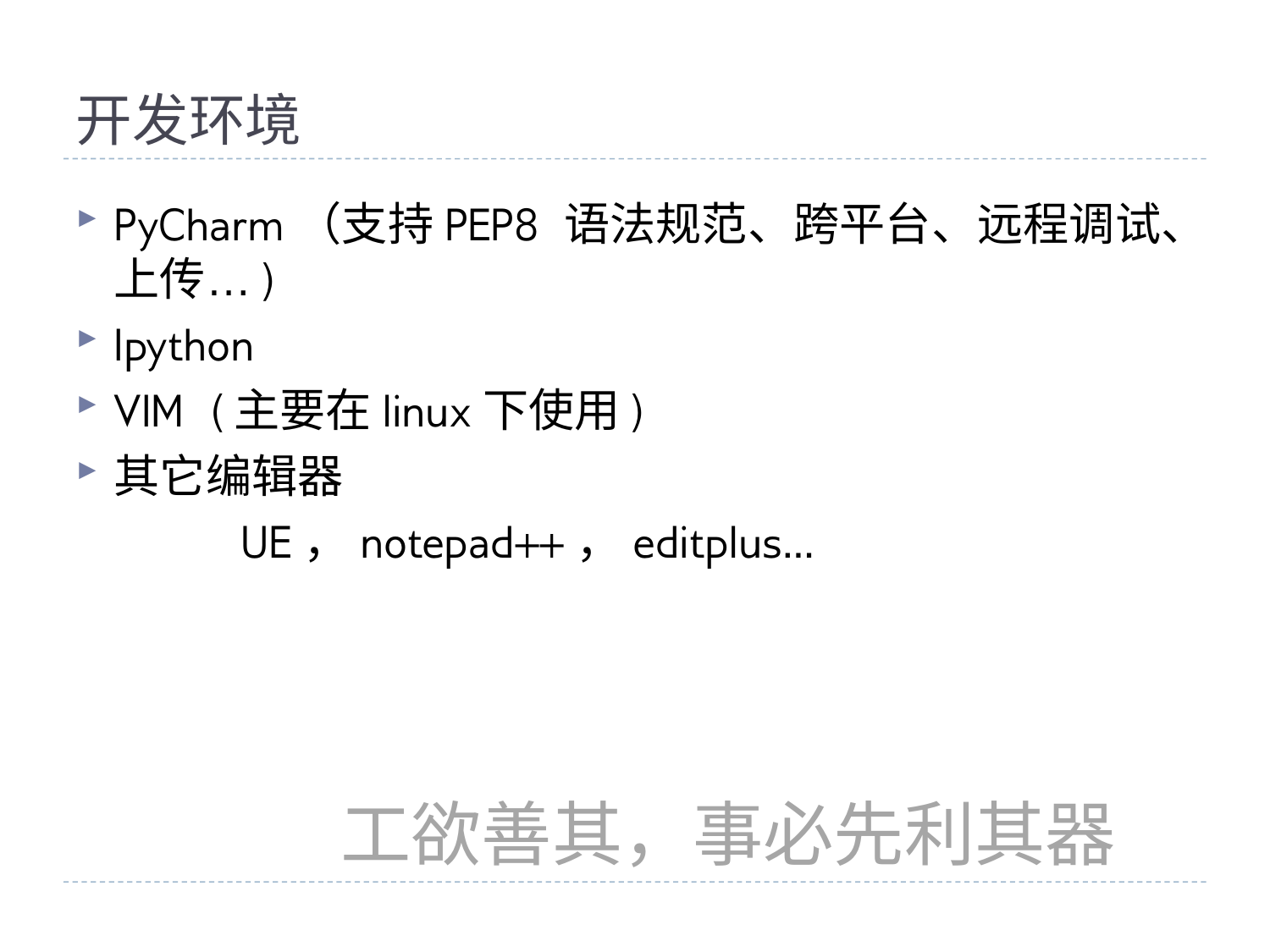

# 开发环境
PyCharm（支持PEP8 语法规范、跨平台、远程调试、上传…)
Ipython
VIM  (主要在linux下使用)
其它编辑器
		UE，notepad++，editplus…
工欲善其，事必先利其器